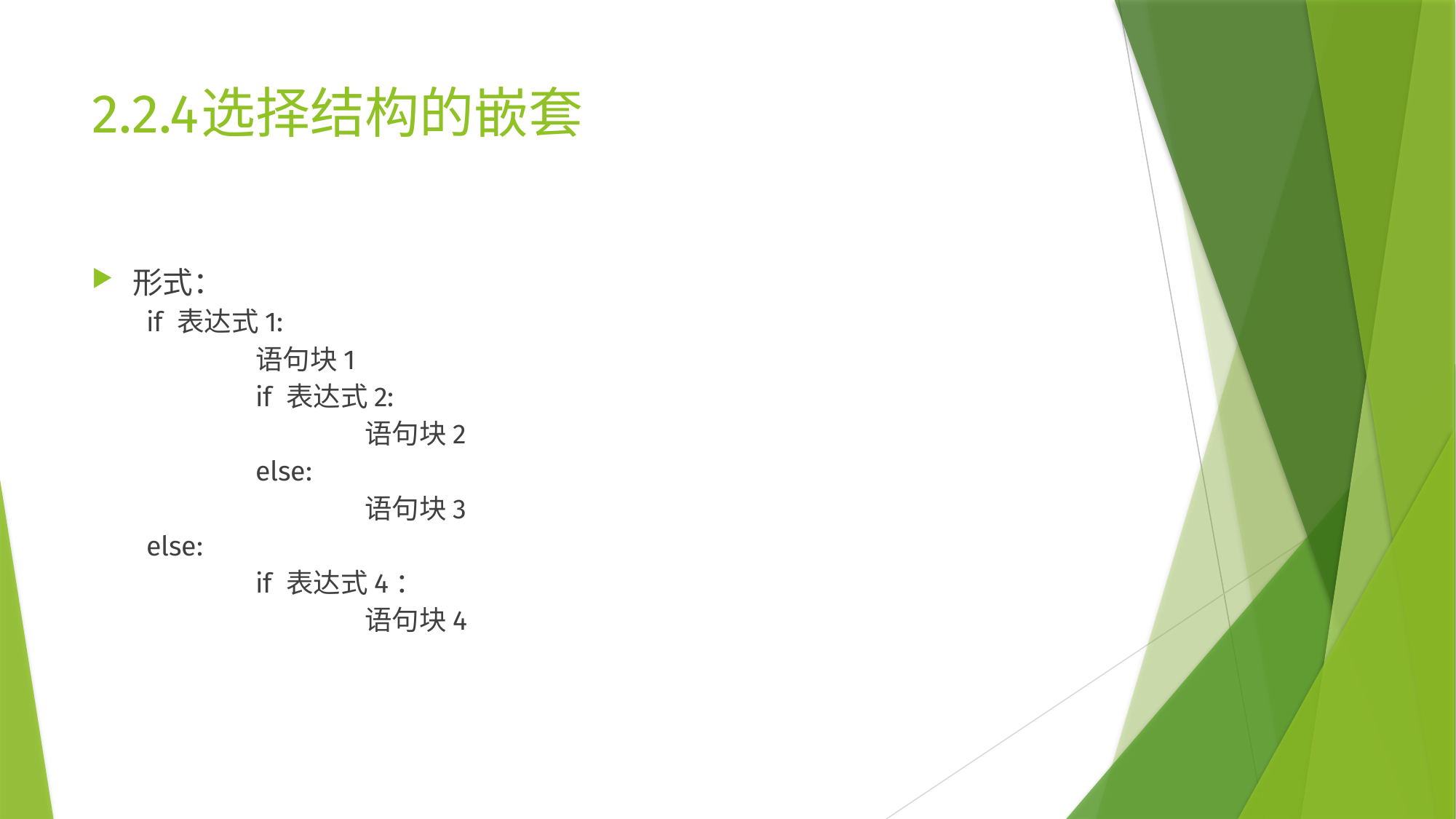

# 2.2.4	选择结构的嵌套
形式：
if 表达式1:
	语句块1
	if 表达式2:
		语句块2
	else:
		语句块3
else:
	if 表达式4：
		语句块4